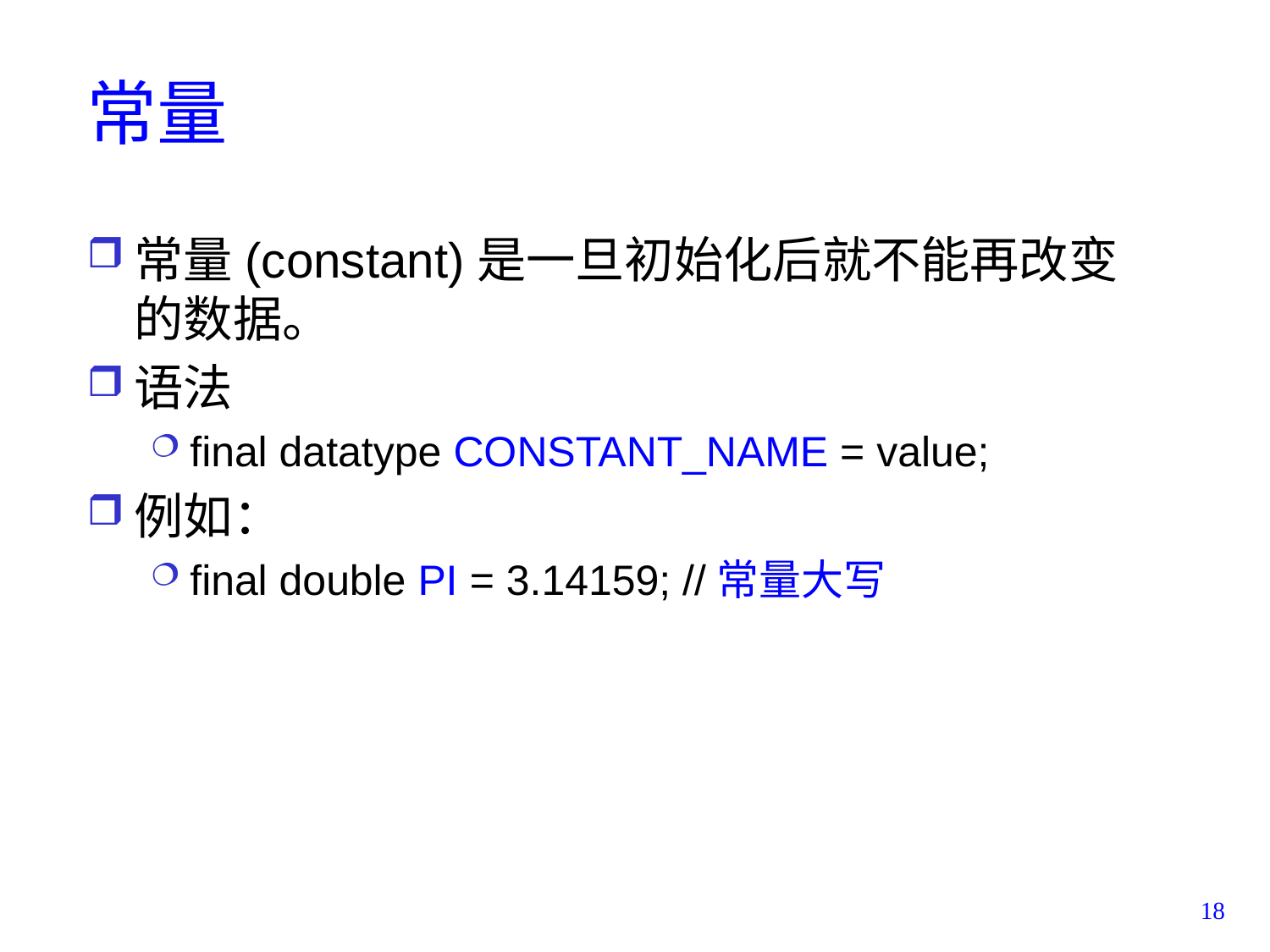

# 常量
常量(constant)是一旦初始化后就不能再改变的数据。
语法
final datatype CONSTANT_NAME = value;
例如：
final double PI = 3.14159; //常量大写

18